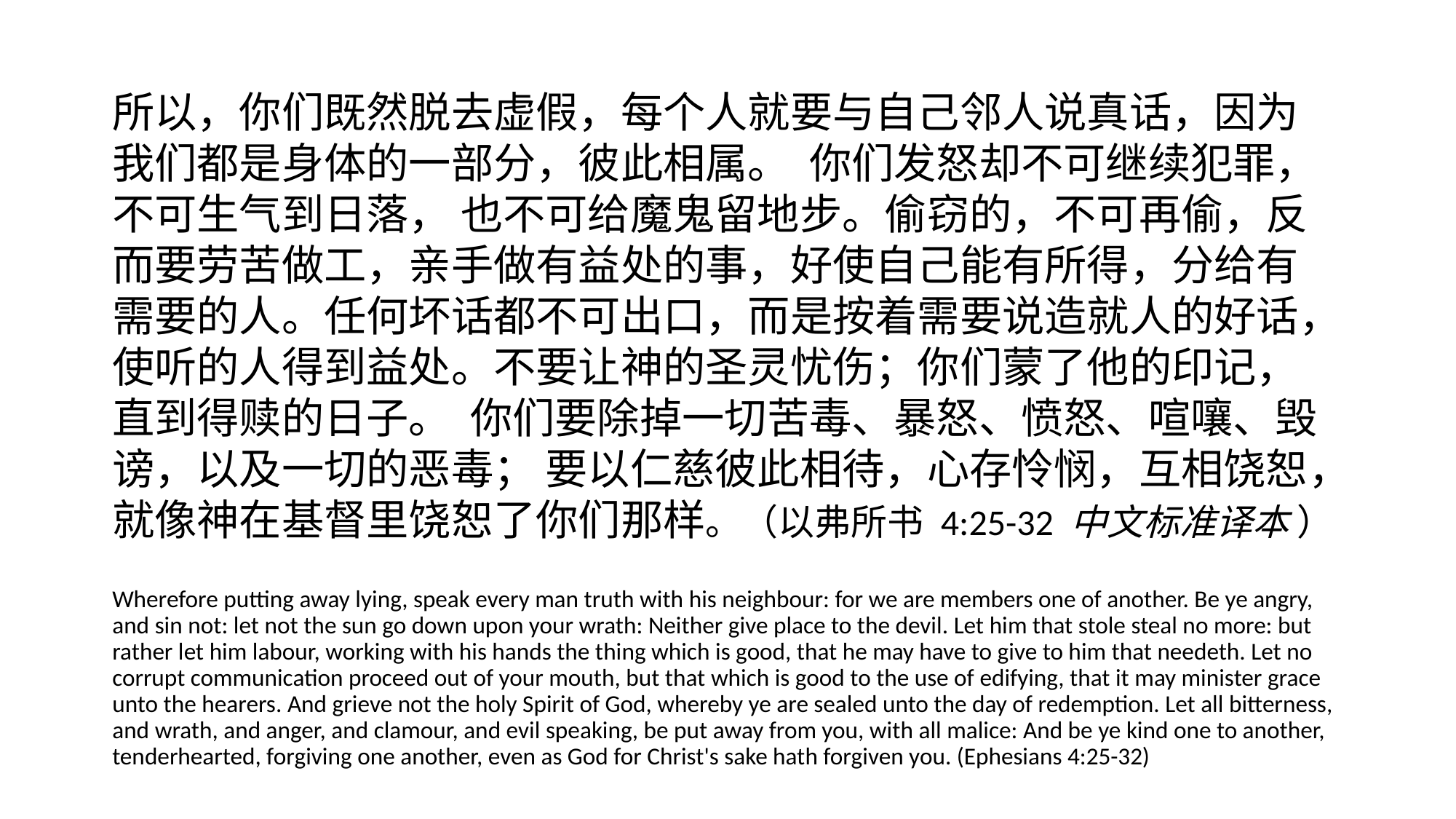

所以，你们既然脱去虚假，每个人就要与自己邻人说真话，因为我们都是身体的一部分，彼此相属。  你们发怒却不可继续犯罪，不可生气到日落， 也不可给魔鬼留地步。偷窃的，不可再偷，反而要劳苦做工，亲手做有益处的事，好使自己能有所得，分给有需要的人。任何坏话都不可出口，而是按着需要说造就人的好话，使听的人得到益处。不要让神的圣灵忧伤；你们蒙了他的印记，直到得赎的日子。  你们要除掉一切苦毒、暴怒、愤怒、喧嚷、毁谤，以及一切的恶毒； 要以仁慈彼此相待，心存怜悯，互相饶恕，就像神在基督里饶恕了你们那样。（以弗所书 4:25-32 中文标准译本 ）
Wherefore putting away lying, speak every man truth with his neighbour: for we are members one of another. Be ye angry, and sin not: let not the sun go down upon your wrath: Neither give place to the devil. Let him that stole steal no more: but rather let him labour, working with his hands the thing which is good, that he may have to give to him that needeth. Let no corrupt communication proceed out of your mouth, but that which is good to the use of edifying, that it may minister grace unto the hearers. And grieve not the holy Spirit of God, whereby ye are sealed unto the day of redemption. Let all bitterness, and wrath, and anger, and clamour, and evil speaking, be put away from you, with all malice: And be ye kind one to another, tenderhearted, forgiving one another, even as God for Christ's sake hath forgiven you. (Ephesians 4:25-32)